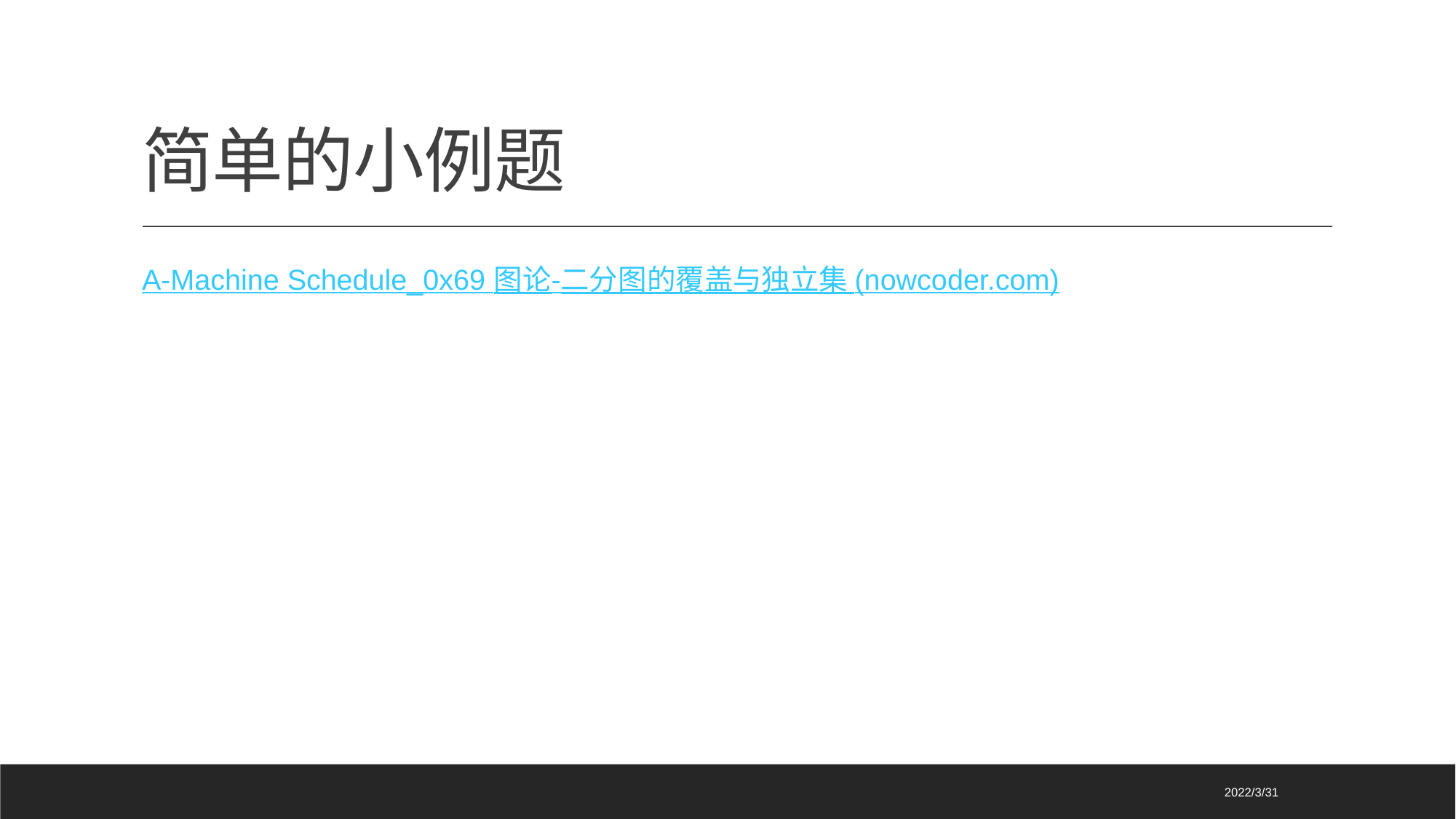

# 简单的小例题
A-Machine Schedule_0x69 图论-二分图的覆盖与独立集 (nowcoder.com)

2022/3/31